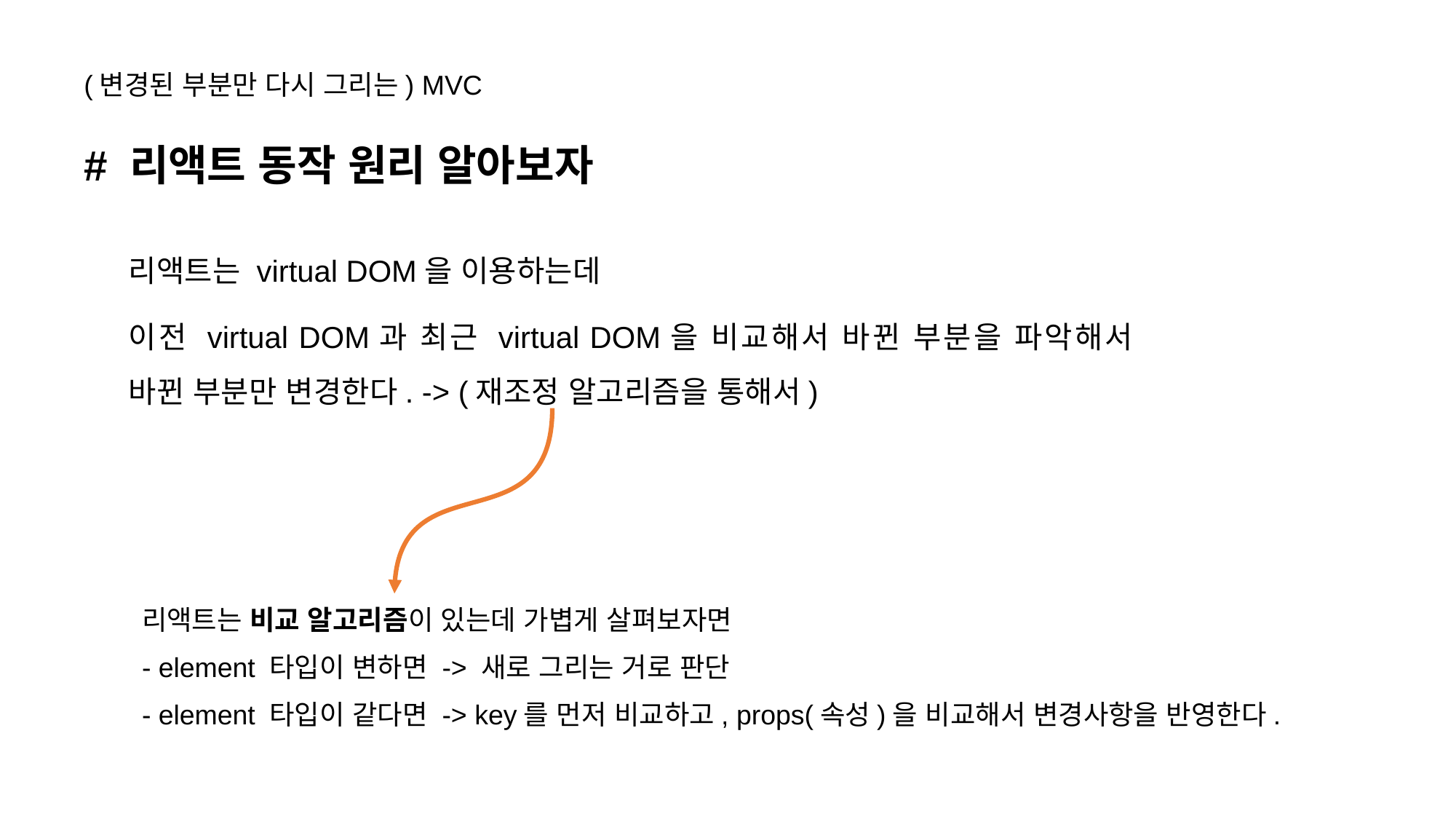

(변경된 부분만 다시 그리는) MVC
# 리액트 동작 원리 알아보자
리액트는 virtual DOM을 이용하는데
이전 virtual DOM과 최근 virtual DOM을 비교해서 바뀐 부분을 파악해서 바뀐 부분만 변경한다. -> (재조정 알고리즘을 통해서)
리액트는 비교 알고리즘이 있는데 가볍게 살펴보자면
- element 타입이 변하면 -> 새로 그리는 거로 판단
- element 타입이 같다면 -> key를 먼저 비교하고, props(속성)을 비교해서 변경사항을 반영한다.